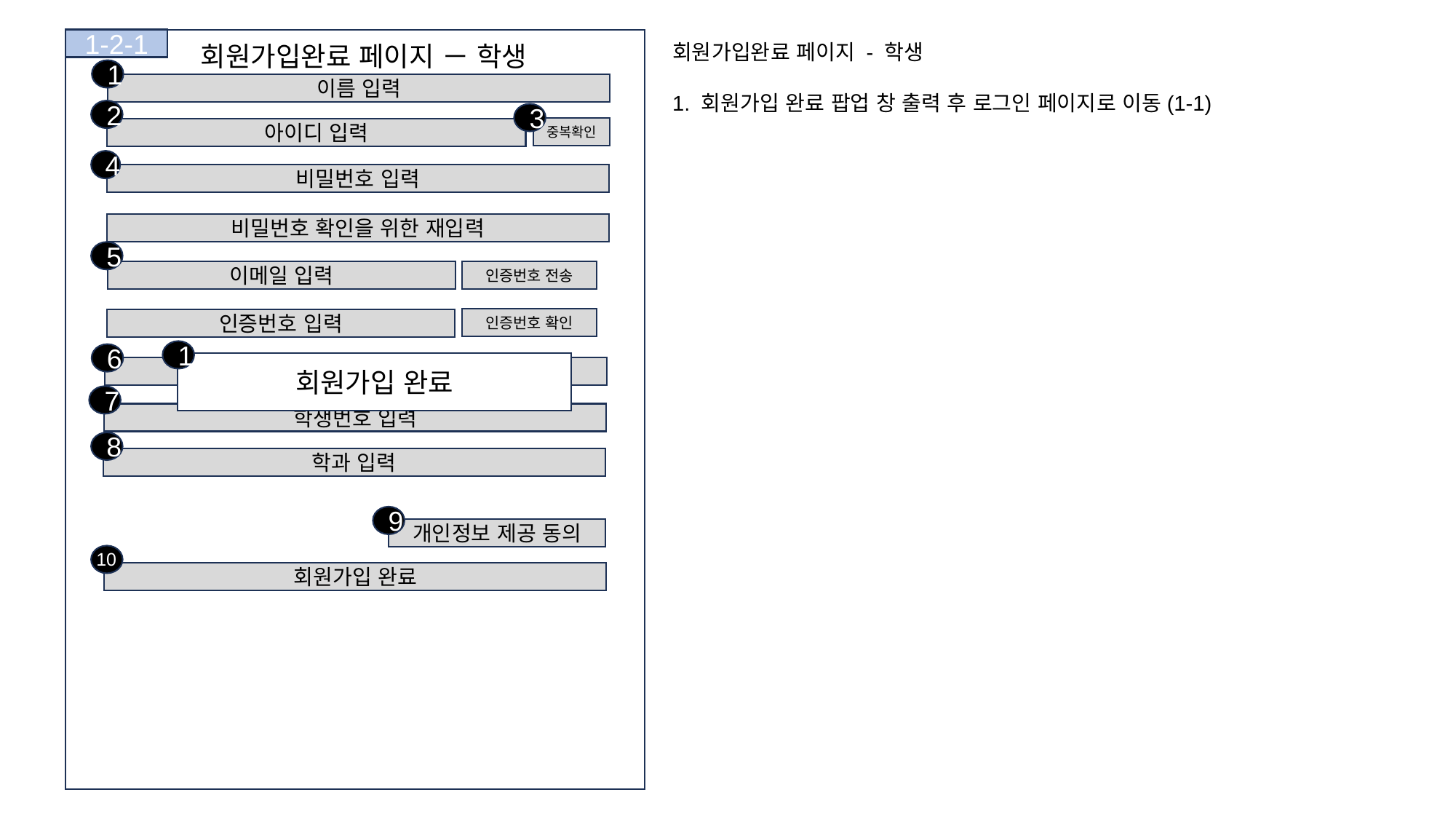

1-2-1

회원가입완료 페이지 - 학생

1. 회원가입 완료 팝업 창 출력 후 로그인 페이지로 이동(1-1)

회원가입완료 페이지 － 학생
1
이름 입력
2
3
중복확인
아이디 입력
4
비밀번호 입력
비밀번호 확인을 위한 재입력
5
이메일 입력
인증번호 전송
인증번호 확인
인증번호 입력
1
6
회원가입 완료
전화번호 입력
7
학생번호 입력
8
학과 입력
9
개인정보 제공 동의
10

회원가입 완료